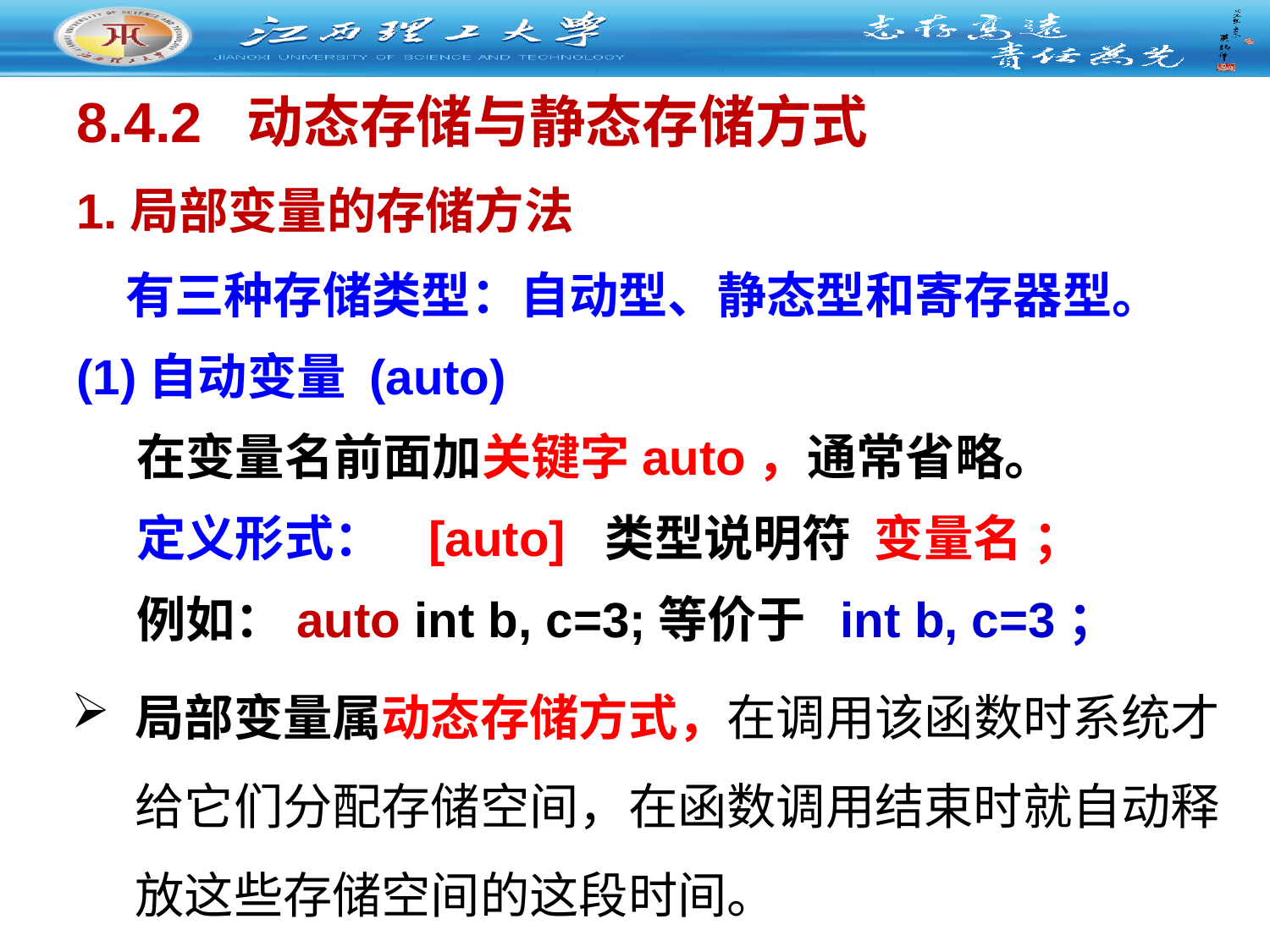

8.4.2  动态存储与静态存储方式
1.局部变量的存储方法
       有三种存储类型：自动型、静态型和寄存器型。
   (1)自动变量 (auto)
        在变量名前面加关键字auto，通常省略。
        定义形式：   [auto]  类型说明符  变量名 ；
        例如：auto int b, c=3;等价于  int b, c=3；
局部变量属动态存储方式，在调用该函数时系统才给它们分配存储空间，在函数调用结束时就自动释放这些存储空间的这段时间。